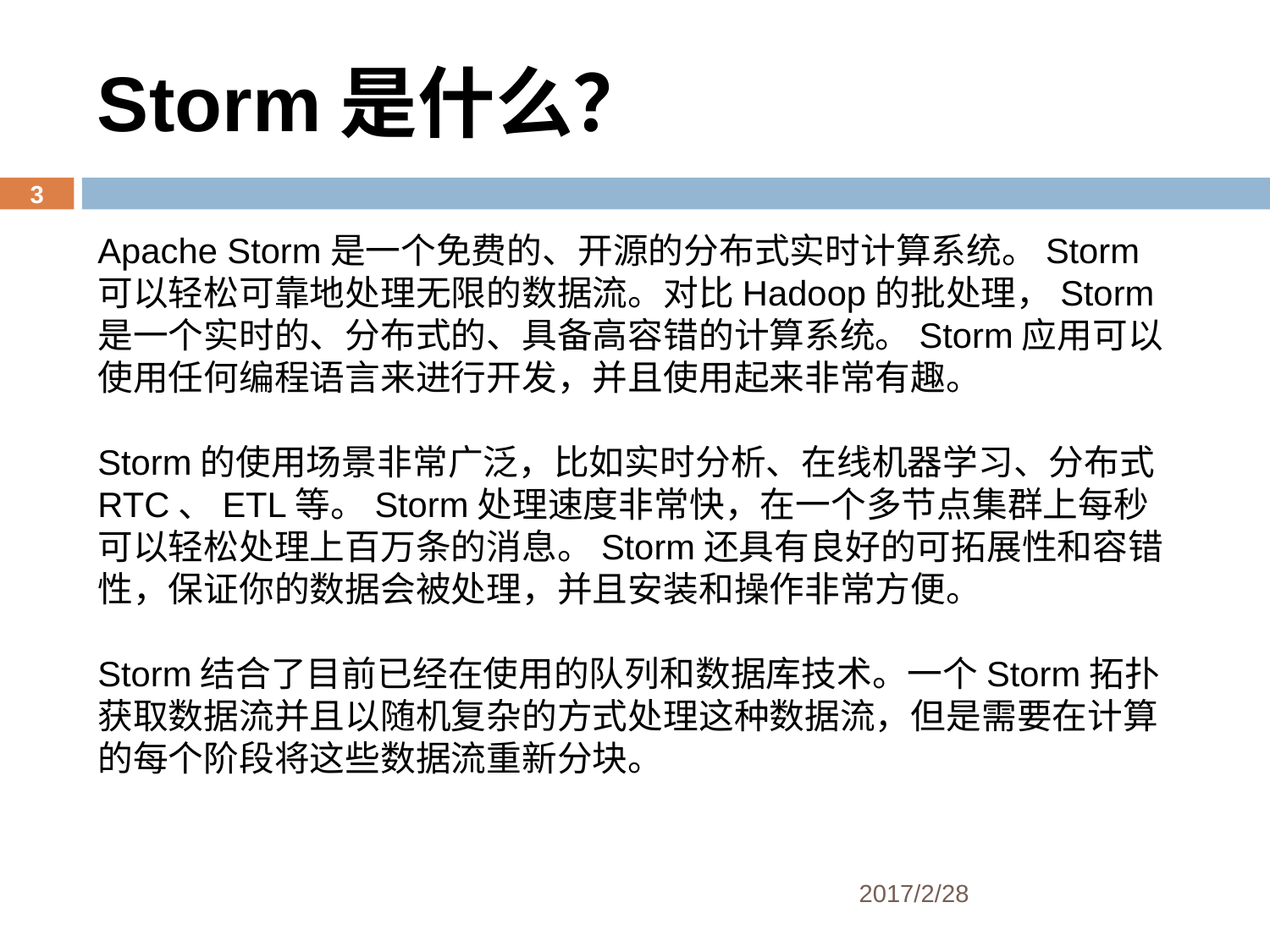

Storm是什么？
3
Apache Storm是一个免费的、开源的分布式实时计算系统。Storm可以轻松可靠地处理无限的数据流。对比Hadoop的批处理，Storm是一个实时的、分布式的、具备高容错的计算系统。Storm应用可以使用任何编程语言来进行开发，并且使用起来非常有趣。

Storm的使用场景非常广泛，比如实时分析、在线机器学习、分布式RTC、ETL等。Storm处理速度非常快，在一个多节点集群上每秒可以轻松处理上百万条的消息。Storm还具有良好的可拓展性和容错性，保证你的数据会被处理，并且安装和操作非常方便。

Storm结合了目前已经在使用的队列和数据库技术。一个Storm拓扑获取数据流并且以随机复杂的方式处理这种数据流，但是需要在计算的每个阶段将这些数据流重新分块。
2017/2/28